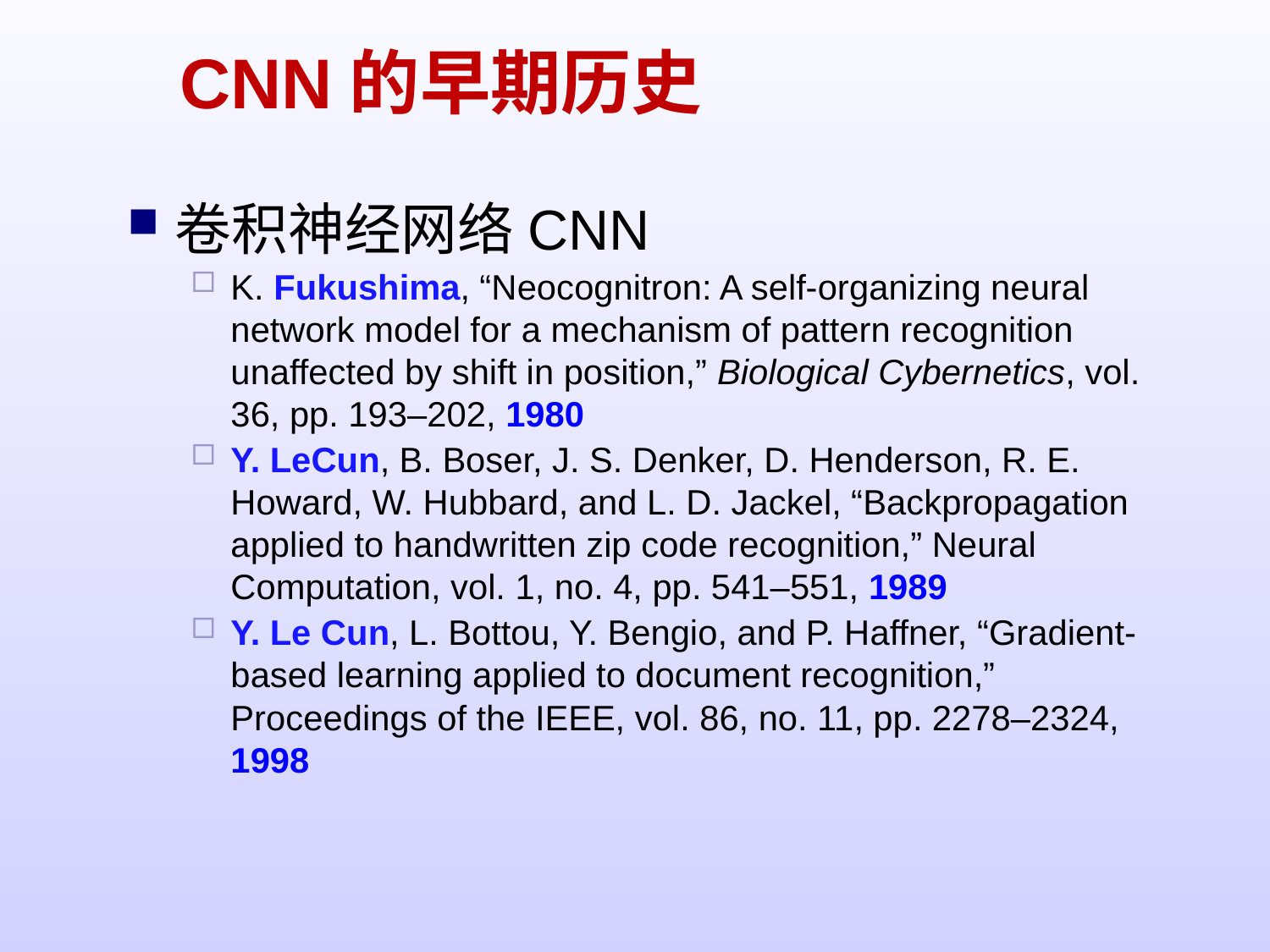

# CNN的早期历史
卷积神经网络CNN
K. Fukushima, “Neocognitron: A self-organizing neural network model for a mechanism of pattern recognition unaffected by shift in position,” Biological Cybernetics, vol. 36, pp. 193–202, 1980
Y. LeCun, B. Boser, J. S. Denker, D. Henderson, R. E. Howard, W. Hubbard, and L. D. Jackel, “Backpropagation applied to handwritten zip code recognition,” Neural Computation, vol. 1, no. 4, pp. 541–551, 1989
Y. Le Cun, L. Bottou, Y. Bengio, and P. Haffner, “Gradient-based learning applied to document recognition,” Proceedings of the IEEE, vol. 86, no. 11, pp. 2278–2324, 1998
2